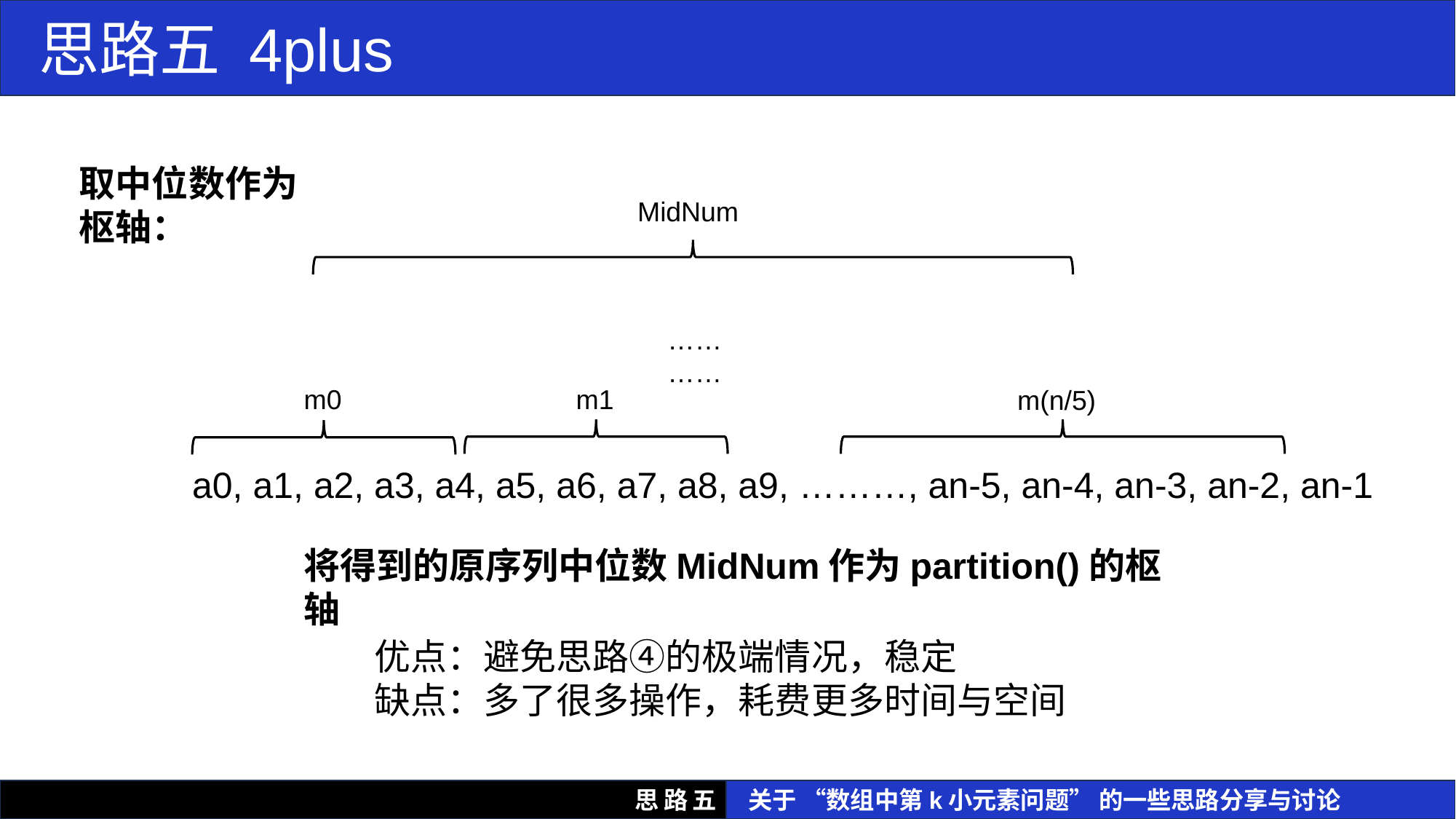

思路五 4plus

取中位数作为枢轴：
MidNum

…………
m1
m0
m(n/5)
a0, a1, a2, a3, a4, a5, a6, a7, a8, a9, ………, an-5, an-4, an-3, an-2, an-1
将得到的原序列中位数MidNum作为partition()的枢轴
优点：避免思路④的极端情况，稳定
缺点：多了很多操作，耗费更多时间与空间
思路五
 关于 “数组中第k小元素问题” 的一些思路分享与讨论